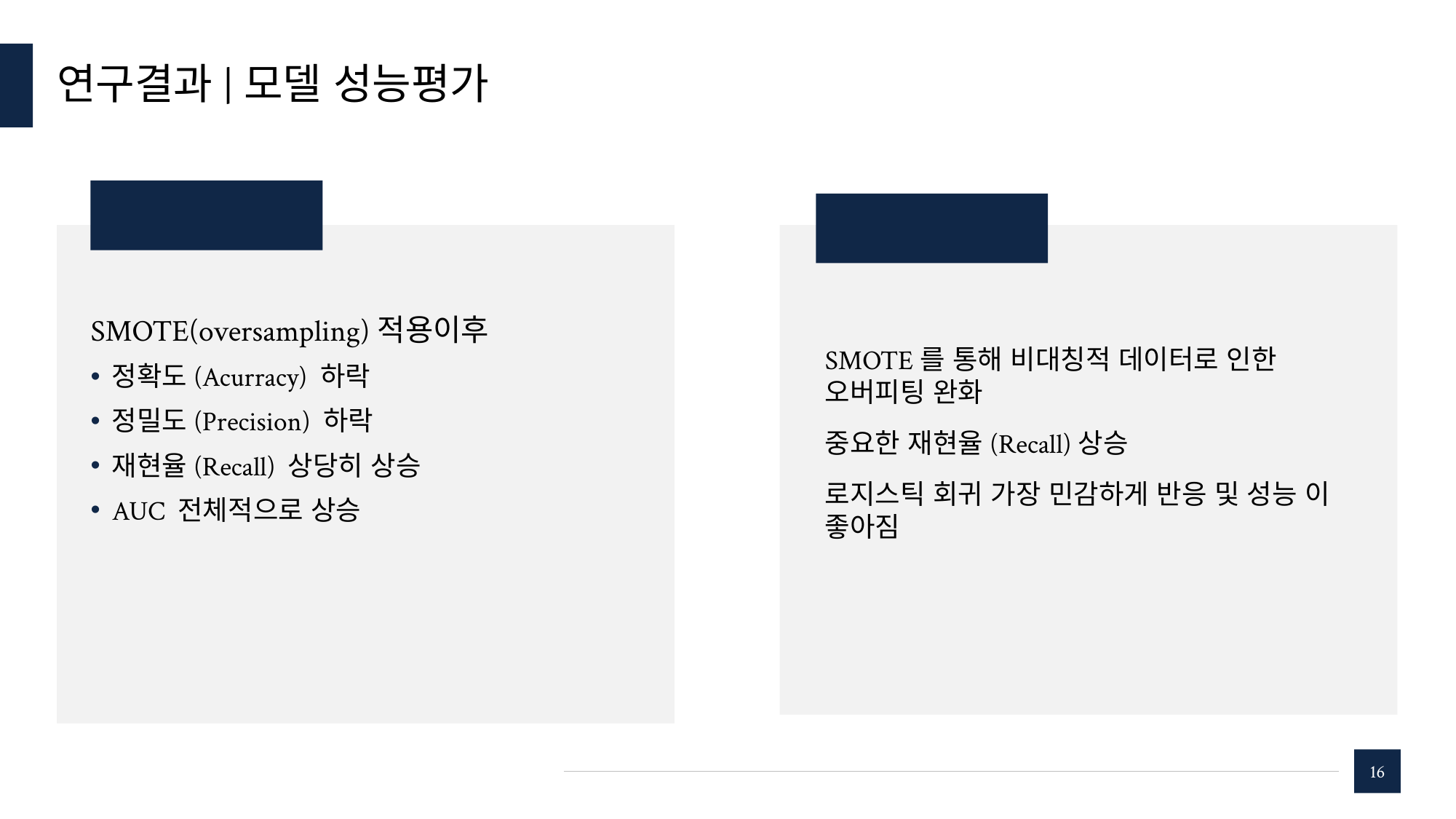

# 연구결과|모델 성능평가

SMOTE(oversampling)적용이후
정확도(Acurracy) 하락
정밀도(Precision) 하락
재현율(Recall) 상당히 상승
AUC 전체적으로 상승
SMOTE를 통해 비대칭적 데이터로 인한 오버피팅 완화
중요한 재현율(Recall)상승
로지스틱 회귀 가장 민감하게 반응 및 성능 이 좋아짐

16